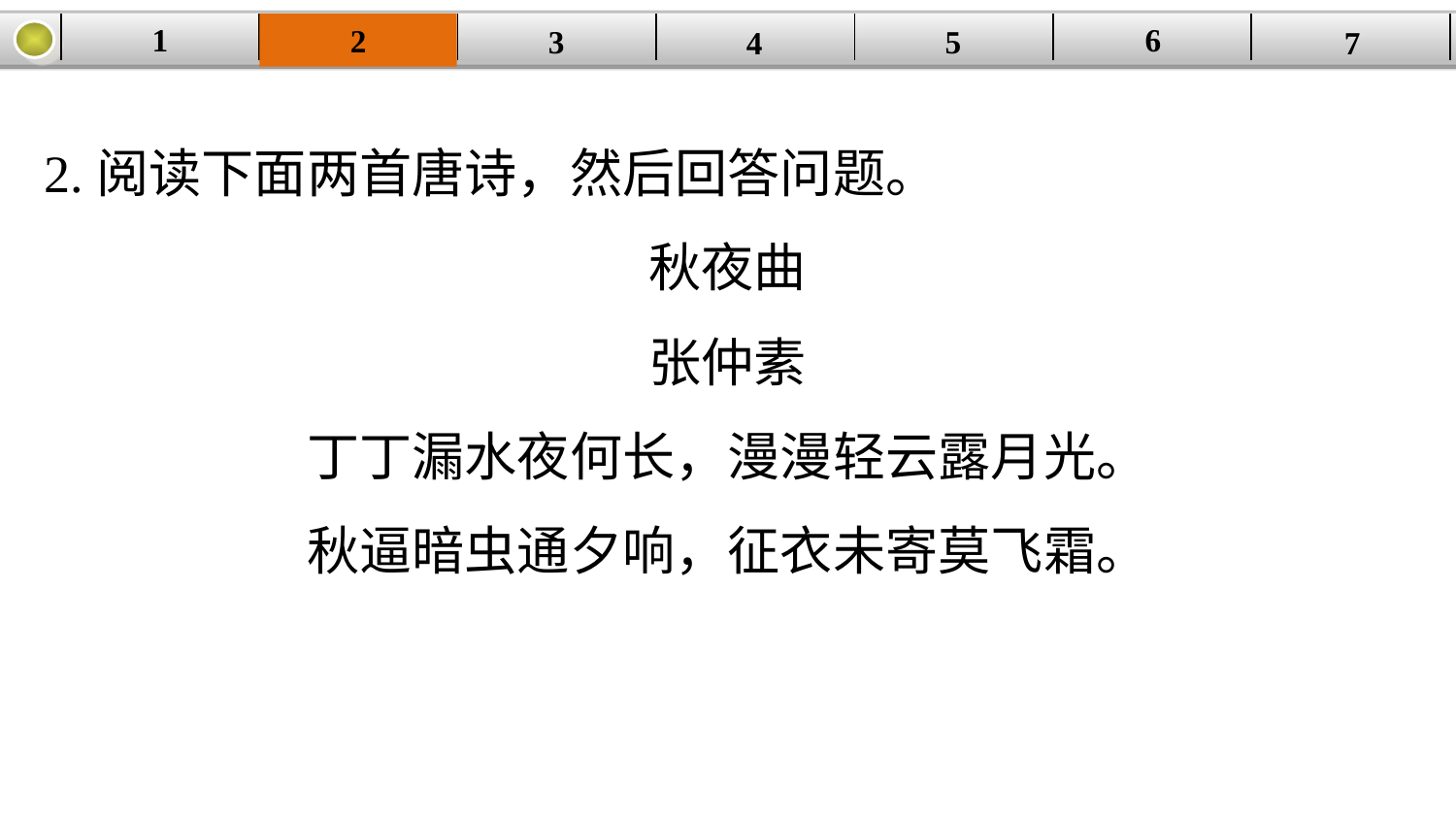

1
6
2
|  |  |  |  |  |  |  |
| --- | --- | --- | --- | --- | --- | --- |
3
5
7
4

2.阅读下面两首唐诗，然后回答问题。
秋夜曲
张仲素
丁丁漏水夜何长，漫漫轻云露月光。
秋逼暗虫通夕响，征衣未寄莫飞霜。